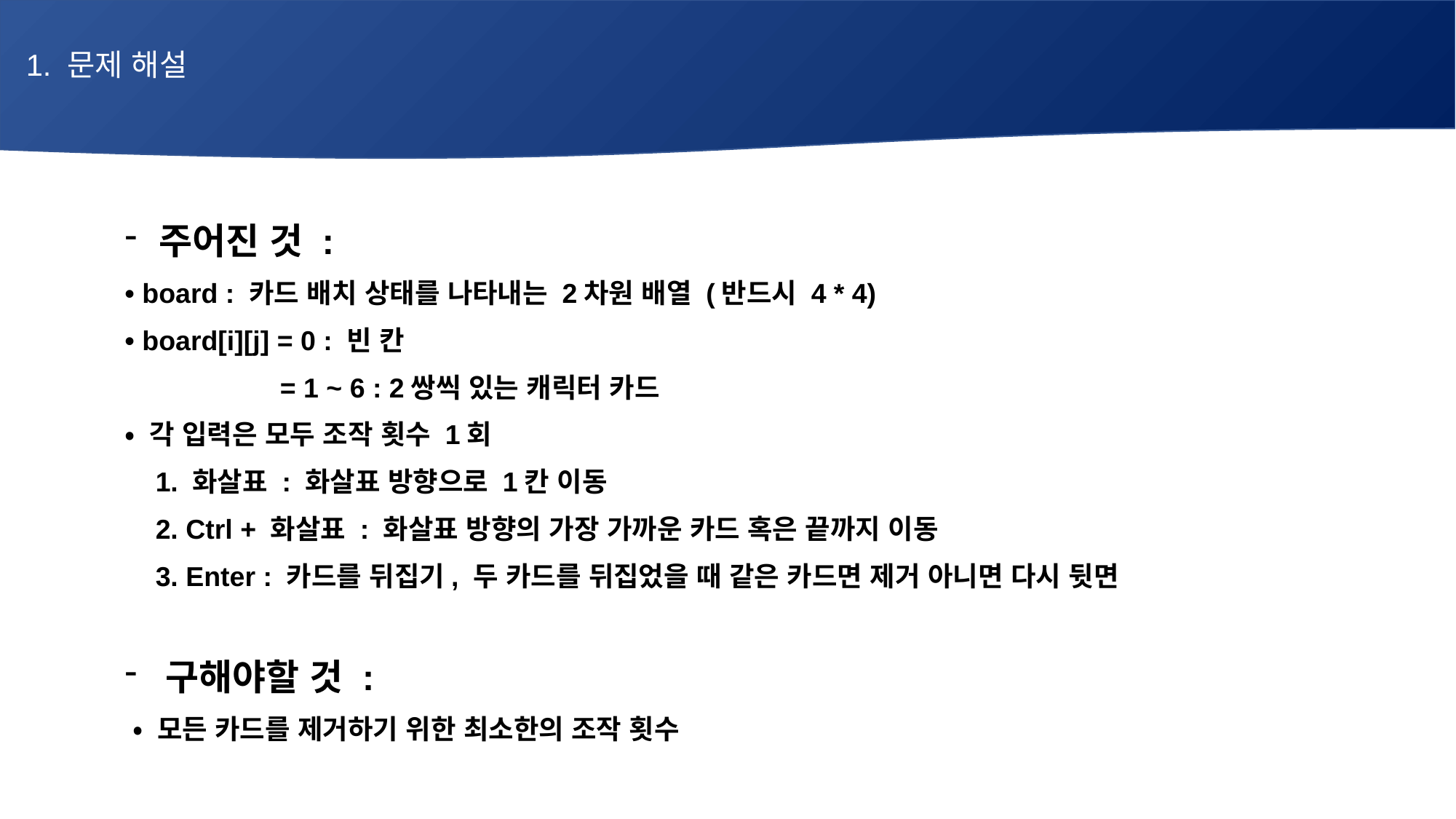

1. 문제 해설
# 매주 1 과제 LV2
주어진 것 :
• board : 카드 배치 상태를 나타내는 2차원 배열 (반드시 4 * 4)
• board[i][j] = 0 : 빈 칸
  	      = 1 ~ 6 : 2쌍씩 있는 캐릭터 카드
• 각 입력은 모두 조작 횟수 1회
    1. 화살표 : 화살표 방향으로 1칸 이동
    2. Ctrl + 화살표 : 화살표 방향의 가장 가까운 카드 혹은 끝까지 이동
    3. Enter : 카드를 뒤집기, 두 카드를 뒤집었을 때 같은 카드면 제거 아니면 다시 뒷면

구해야할 것 :
 • 모든 카드를 제거하기 위한 최소한의 조작 횟수